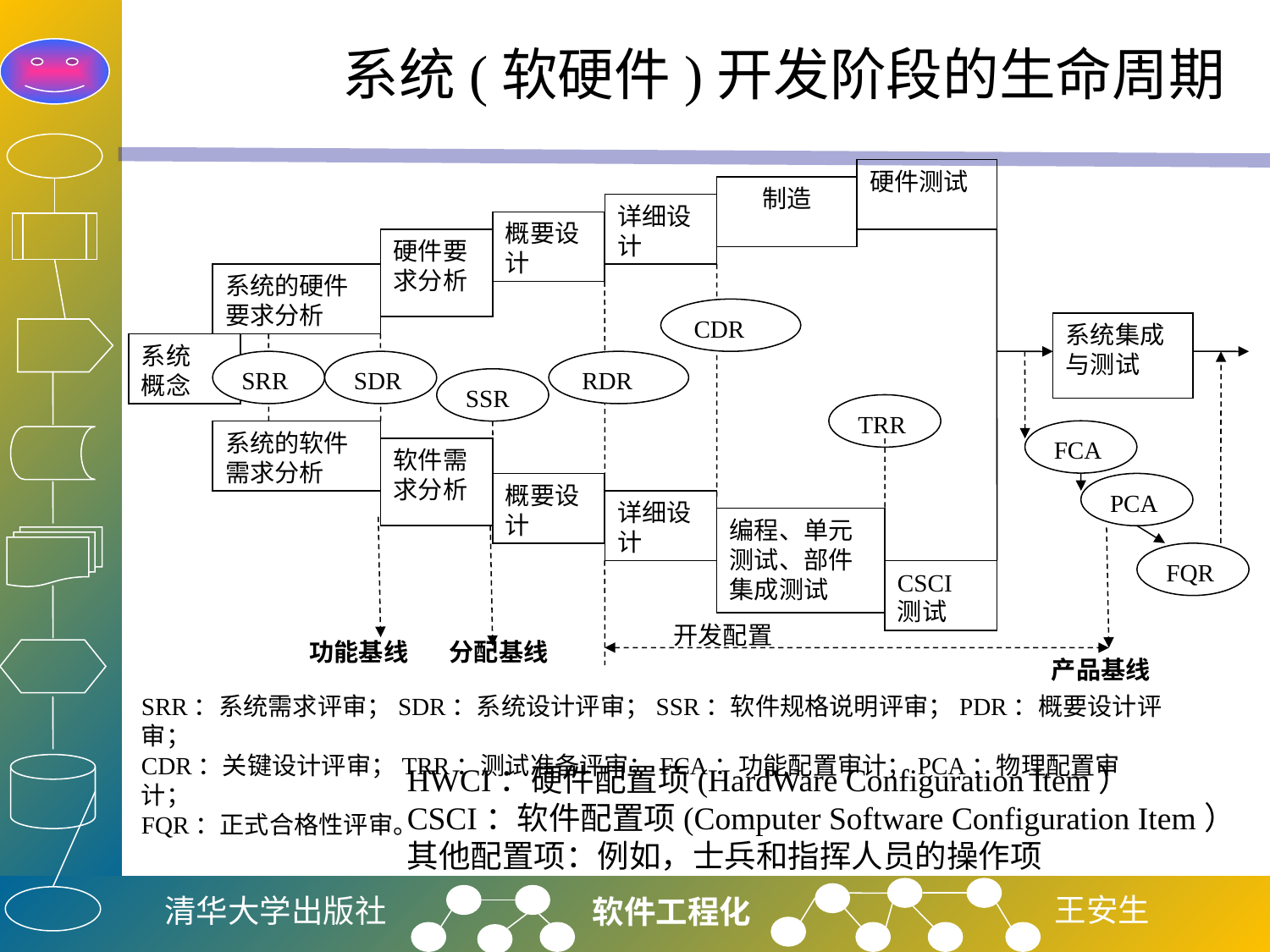

# 系统(软硬件)开发阶段的生命周期
硬件测试
制造
详细设计
概要设计
硬件要求分析

系统的硬件要求分析

CDR
系统集成与测试
系统
概念

SRR
SDR
RDR

SSR
TRR
FCA
系统的软件需求分析

软件需求分析

概要设计
PCA

详细设计
编程、单元测试、部件集成测试

FQR

CSCI
测试
开发配置
功能基线
分配基线

产品基线
SRR：系统需求评审；SDR：系统设计评审；SSR：软件规格说明评审；PDR：概要设计评审；
CDR：关键设计评审；TRR：测试准备评审；FCA：功能配置审计；PCA：物理配置审计；
FQR：正式合格性评审。

HWCI：硬件配置项(HardWare Configuration Item）
CSCI：软件配置项(Computer Software Configuration Item）
其他配置项：例如，士兵和指挥人员的操作项